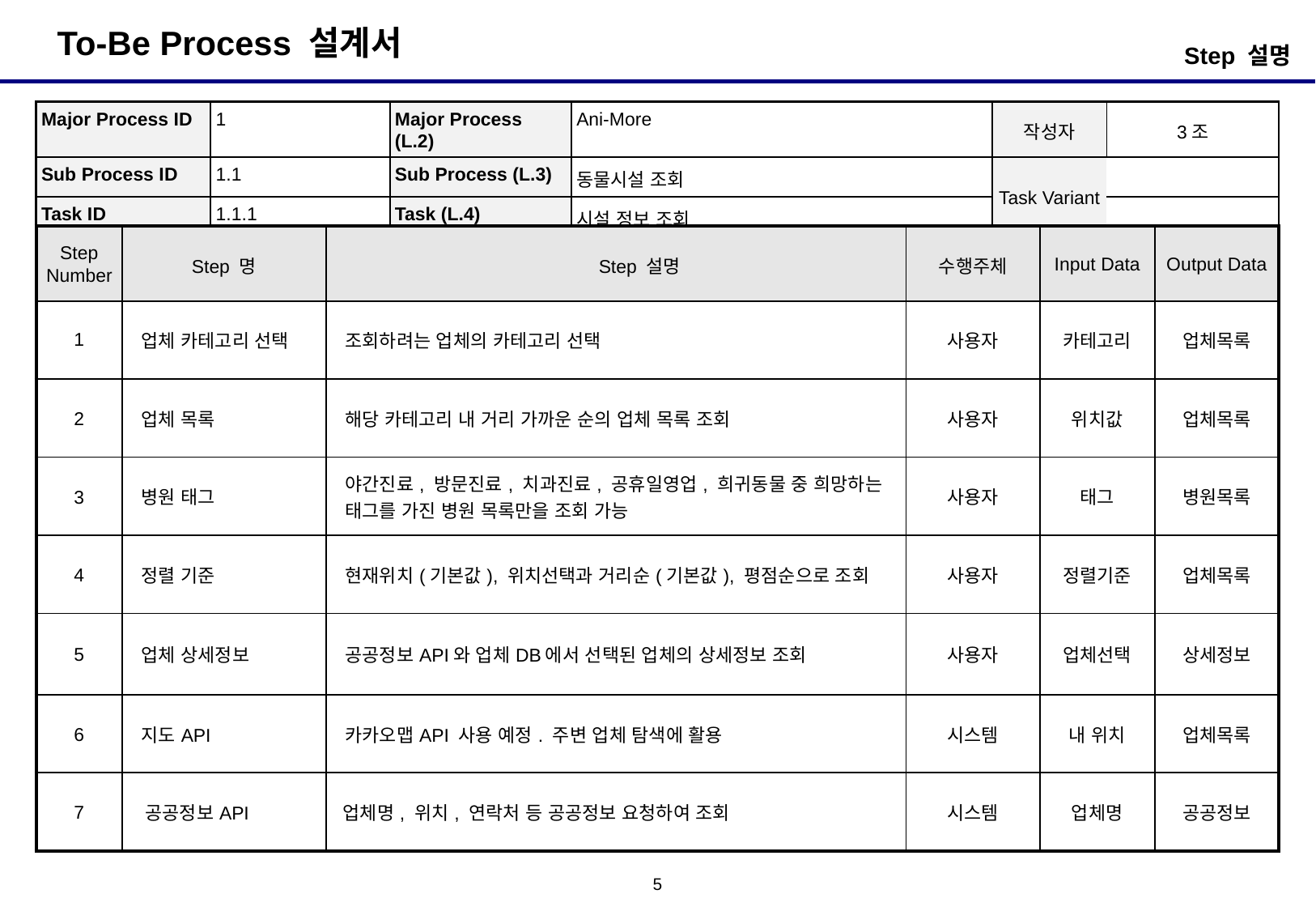

Step 설명
| Major Process ID | 1 | Major Process (L.2) | Ani-More | 작성자 | 3조 |
| --- | --- | --- | --- | --- | --- |
| Sub Process ID | 1.1 | Sub Process (L.3) | 동물시설 조회 | Task Variant |  |
| Task ID | 1.1.1 | Task (L.4) | 시설 정보 조회 |  |  |
| Step Number | Step 명 | Step 설명 | 수행주체 | Input Data | Output Data |
| --- | --- | --- | --- | --- | --- |
| 1 | 업체 카테고리 선택 | 조회하려는 업체의 카테고리 선택 | 사용자 | 카테고리 | 업체목록 |
| 2 | 업체 목록 | 해당 카테고리 내 거리 가까운 순의 업체 목록 조회 | 사용자 | 위치값 | 업체목록 |
| 3 | 병원 태그 | 야간진료, 방문진료, 치과진료, 공휴일영업, 희귀동물 중 희망하는 태그를 가진 병원 목록만을 조회 가능 | 사용자 | 태그 | 병원목록 |
| 4 | 정렬 기준 | 현재위치(기본값), 위치선택과 거리순(기본값), 평점순으로 조회 | 사용자 | 정렬기준 | 업체목록 |
| 5 | 업체 상세정보 | 공공정보API와 업체DB에서 선택된 업체의 상세정보 조회 | 사용자 | 업체선택 | 상세정보 |
| 6 | 지도API | 카카오맵API 사용 예정. 주변 업체 탐색에 활용 | 시스템 | 내 위치 | 업체목록 |
| 7 | 공공정보API | 업체명, 위치, 연락처 등 공공정보 요청하여 조회 | 시스템 | 업체명 | 공공정보 |